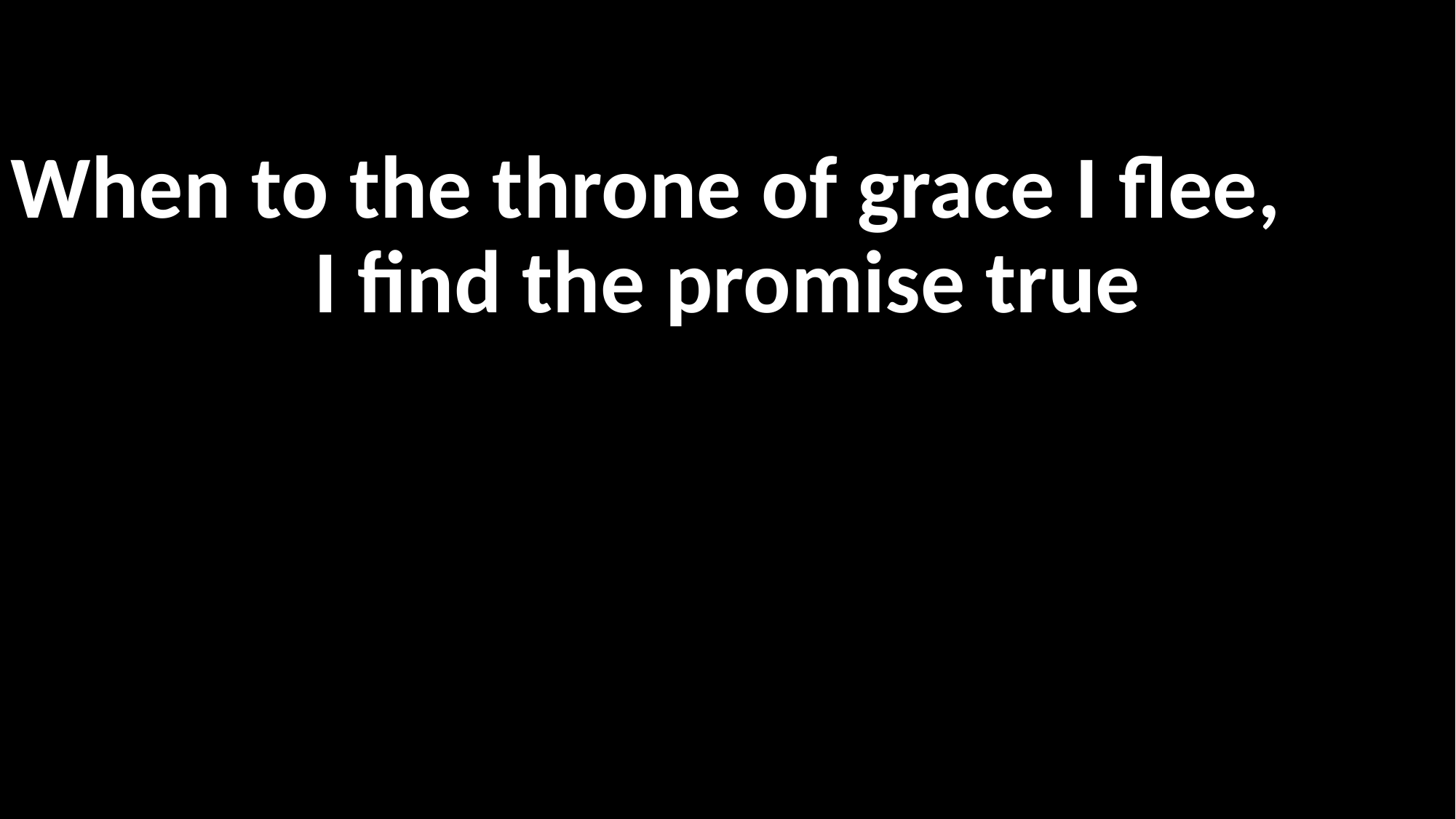

When to the throne of grace I flee,
I find the promise true
내 주와 맺은 언약은
영 불변하시니